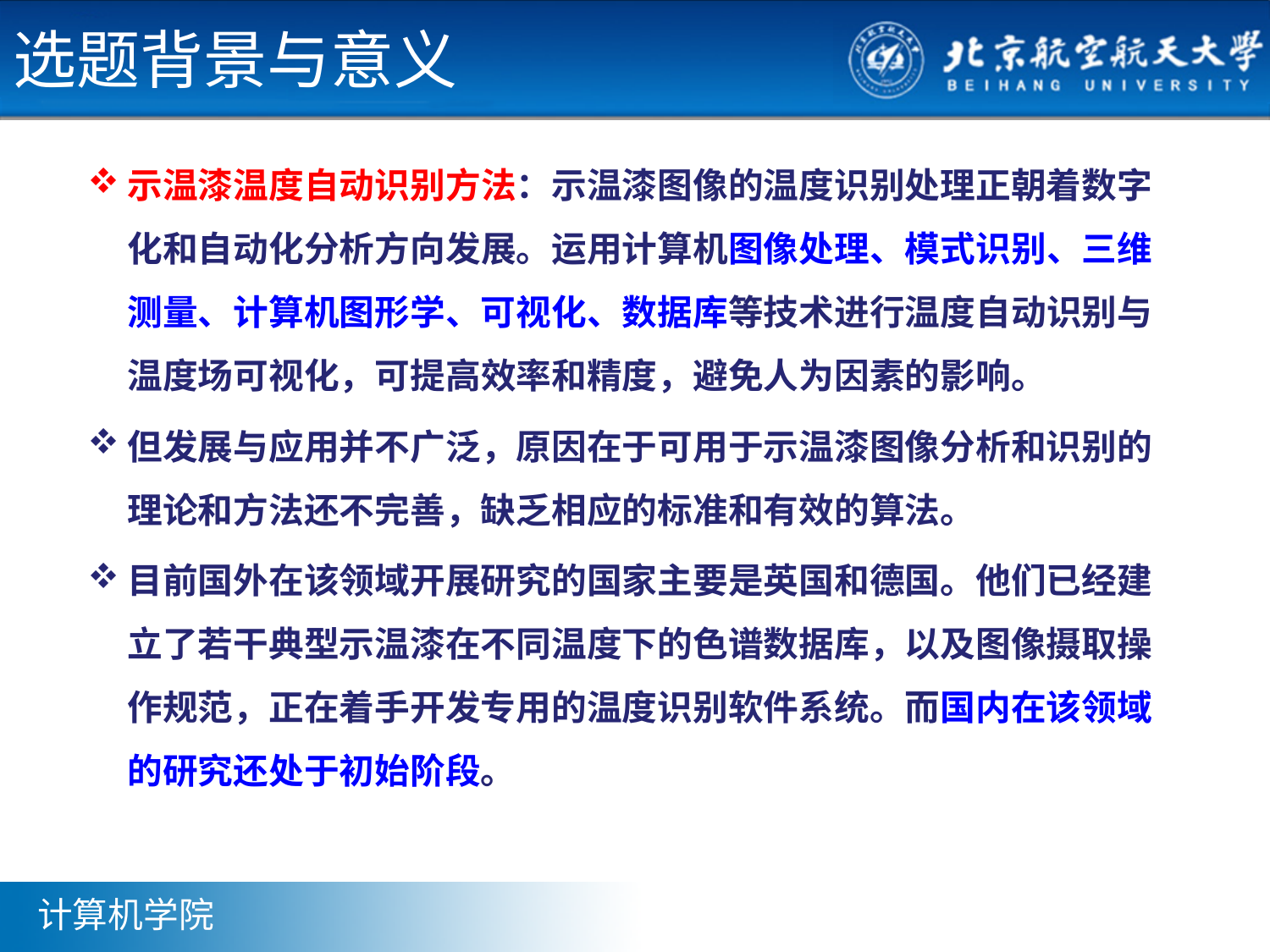

# 选题背景与意义
示温漆温度自动识别方法：示温漆图像的温度识别处理正朝着数字化和自动化分析方向发展。运用计算机图像处理、模式识别、三维测量、计算机图形学、可视化、数据库等技术进行温度自动识别与温度场可视化，可提高效率和精度，避免人为因素的影响。
但发展与应用并不广泛，原因在于可用于示温漆图像分析和识别的理论和方法还不完善，缺乏相应的标准和有效的算法。
目前国外在该领域开展研究的国家主要是英国和德国。他们已经建立了若干典型示温漆在不同温度下的色谱数据库，以及图像摄取操作规范，正在着手开发专用的温度识别软件系统。而国内在该领域的研究还处于初始阶段。